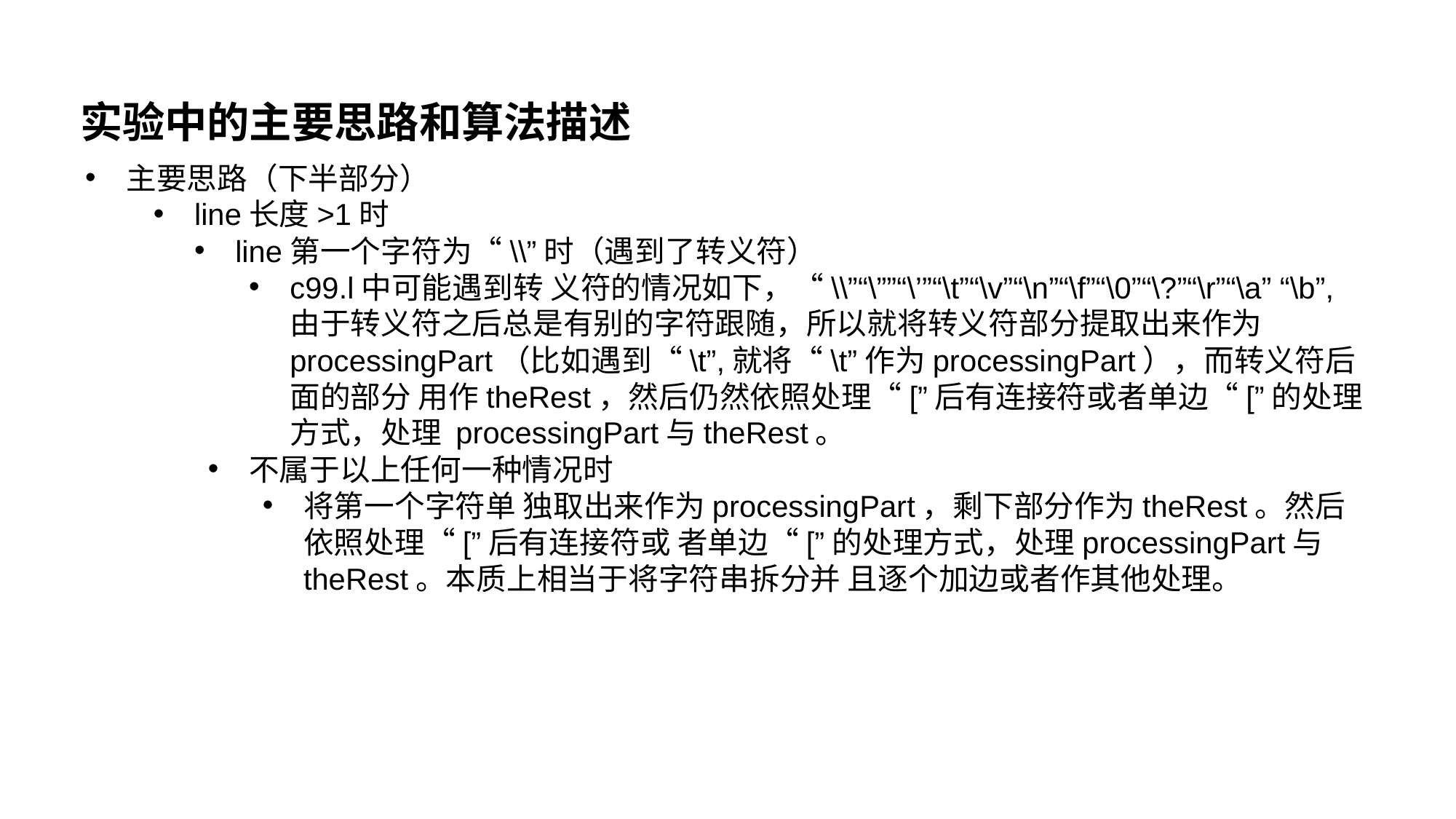

实验中的主要思路和算法描述
主要思路（下半部分）
line长度>1时
line第一个字符为“\\”时（遇到了转义符）
c99.l中可能遇到转 义符的情况如下，“\\”“\””“\’”“\t”“\v”“\n”“\f”“\0”“\?”“\r”“\a” “\b”,由于转义符之后总是有别的字符跟随，所以就将转义符部分提取出来作为 processingPart（比如遇到“\t”,就将“\t”作为processingPart），而转义符后面的部分 用作theRest，然后仍然依照处理“[”后有连接符或者单边“[”的处理方式，处理 processingPart与theRest。
不属于以上任何一种情况时
将第一个字符单 独取出来作为processingPart，剩下部分作为theRest。然后依照处理“[”后有连接符或 者单边“[”的处理方式，处理processingPart与theRest。本质上相当于将字符串拆分并 且逐个加边或者作其他处理。